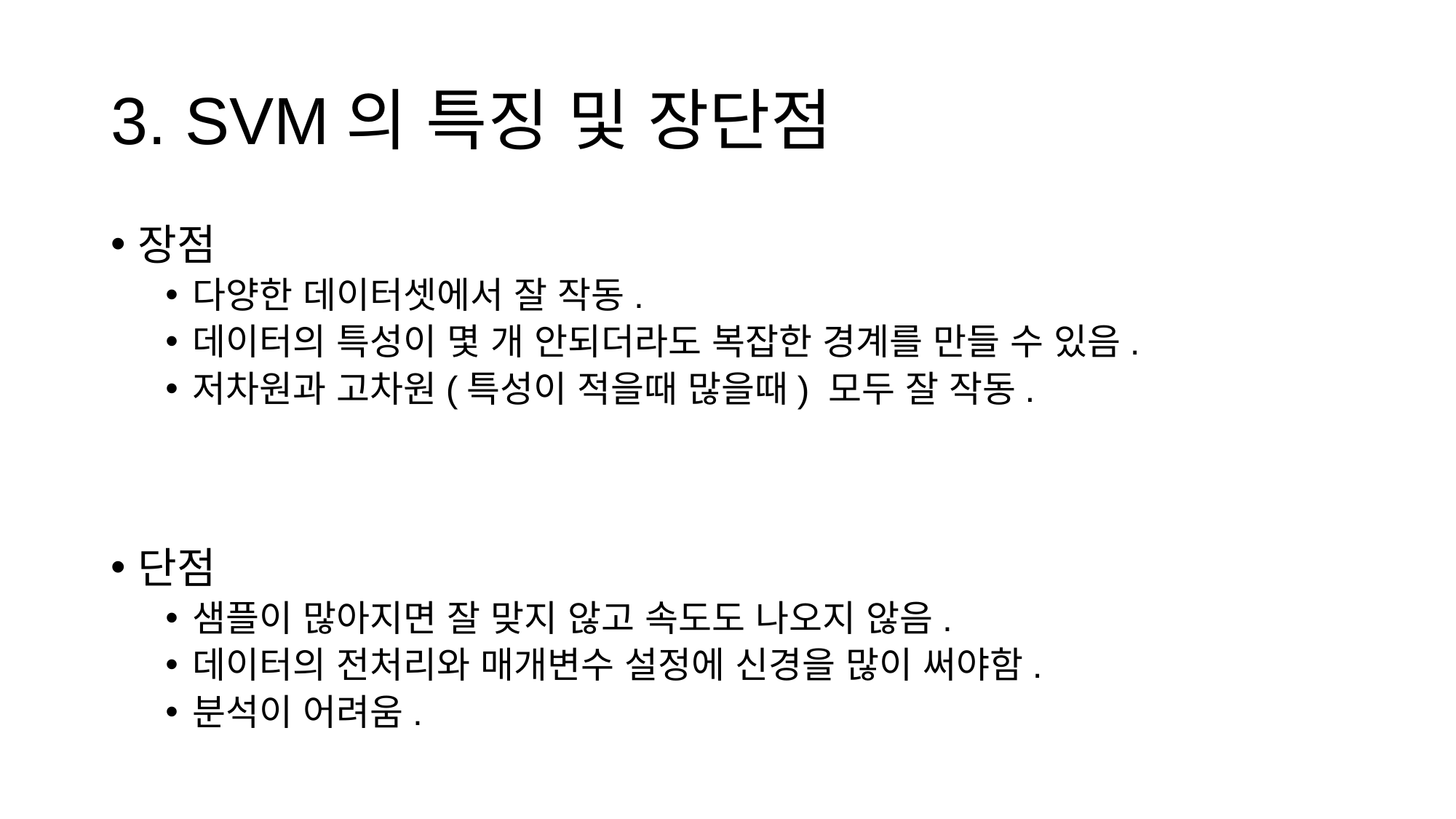

# 3. SVM의 특징 및 장단점
장점
다양한 데이터셋에서 잘 작동.
데이터의 특성이 몇 개 안되더라도 복잡한 경계를 만들 수 있음.
저차원과 고차원(특성이 적을때 많을때) 모두 잘 작동.

단점
샘플이 많아지면 잘 맞지 않고 속도도 나오지 않음.
데이터의 전처리와 매개변수 설정에 신경을 많이 써야함.
분석이 어려움.